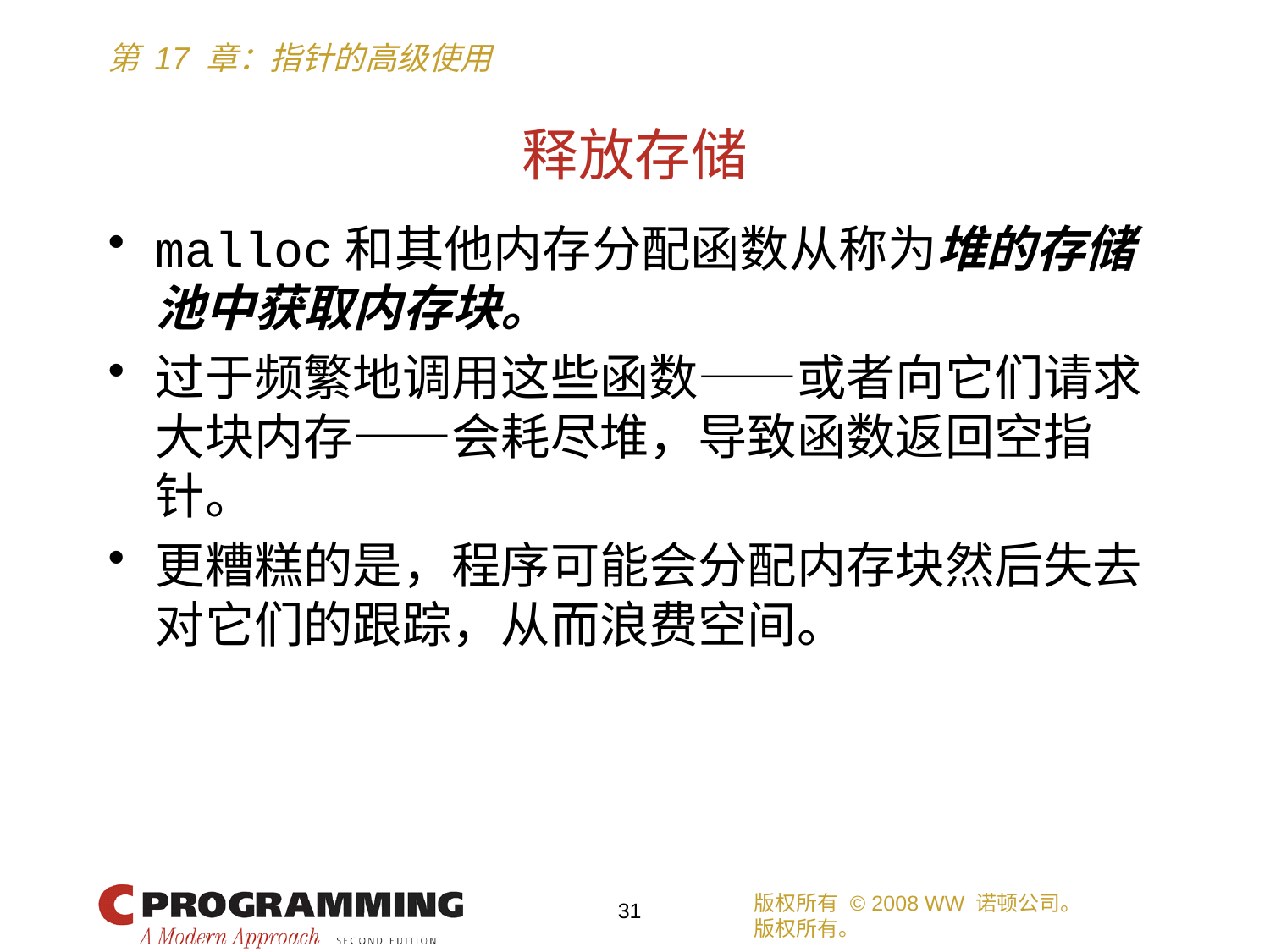

# 释放存储
malloc和其他内存分配函数从称为堆的存储池中获取内存块。
过于频繁地调用这些函数——或者向它们请求大块内存——会耗尽堆，导致函数返回空指针。
更糟糕的是，程序可能会分配内存块然后失去对它们的跟踪，从而浪费空间。
版权所有 © 2008 WW 诺顿公司。
版权所有。
31